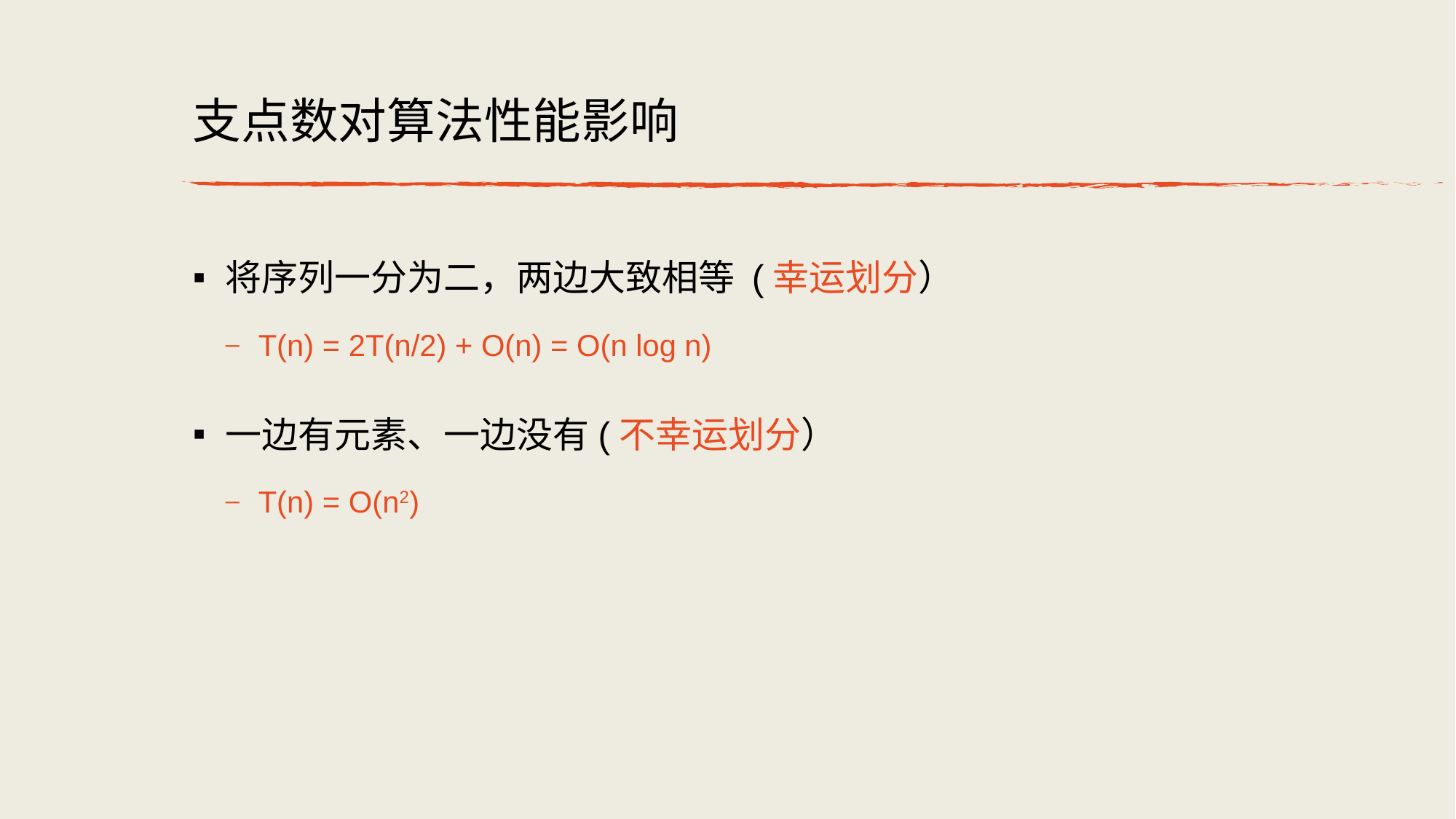

# 支点数对算法性能影响
将序列一分为二，两边大致相等 (幸运划分）
T(n) = 2T(n/2) + O(n) = O(n log n)
一边有元素、一边没有(不幸运划分）
T(n) = O(n2)